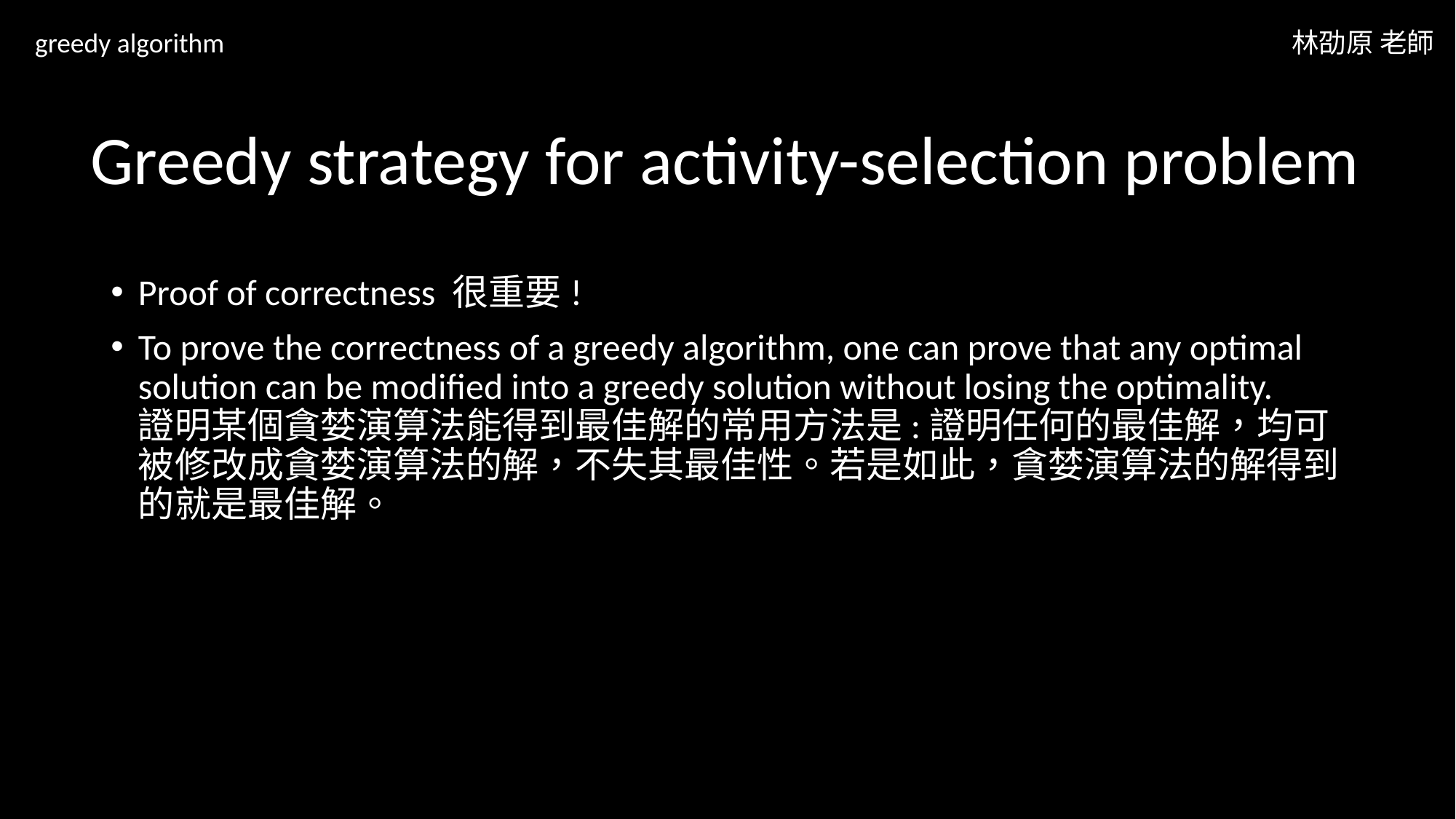

greedy algorithm
林劭原 老師
# Greedy strategy for activity-selection problem
Proof of correctness 很重要!
To prove the correctness of a greedy algorithm, one can prove that any optimal solution can be modified into a greedy solution without losing the optimality.
證明某個貪婪演算法能得到最佳解的常用方法是:證明任何的最佳解，均可被修改成貪婪演算法的解，不失其最佳性。若是如此，貪婪演算法的解得到的就是最佳解。